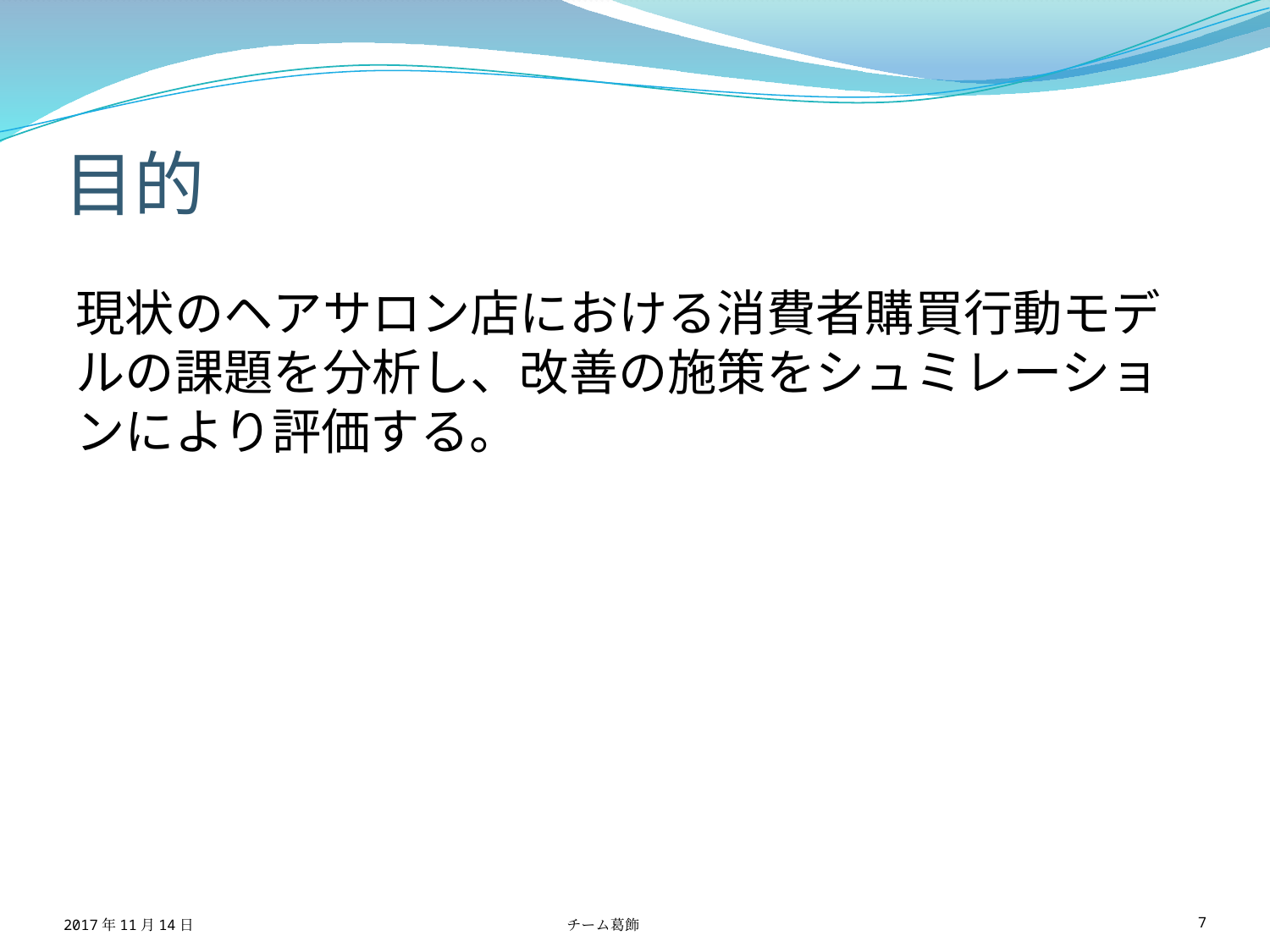

# 目的
現状のヘアサロン店における消費者購買行動モデルの課題を分析し、改善の施策をシュミレーションにより評価する。
2017年11月14日
チーム葛飾
7